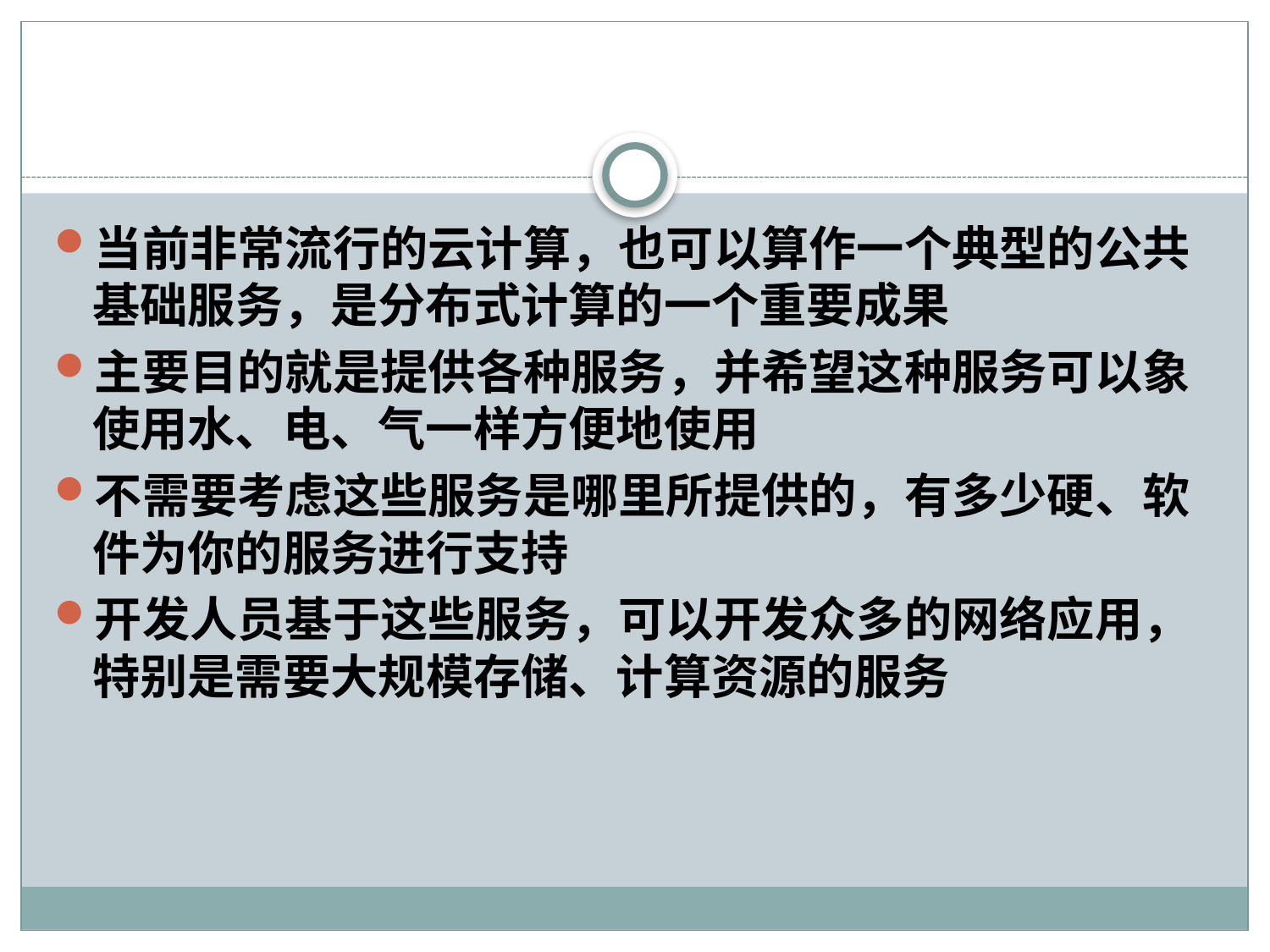

#
当前非常流行的云计算，也可以算作一个典型的公共基础服务，是分布式计算的一个重要成果
主要目的就是提供各种服务，并希望这种服务可以象使用水、电、气一样方便地使用
不需要考虑这些服务是哪里所提供的，有多少硬、软件为你的服务进行支持
开发人员基于这些服务，可以开发众多的网络应用，特别是需要大规模存储、计算资源的服务